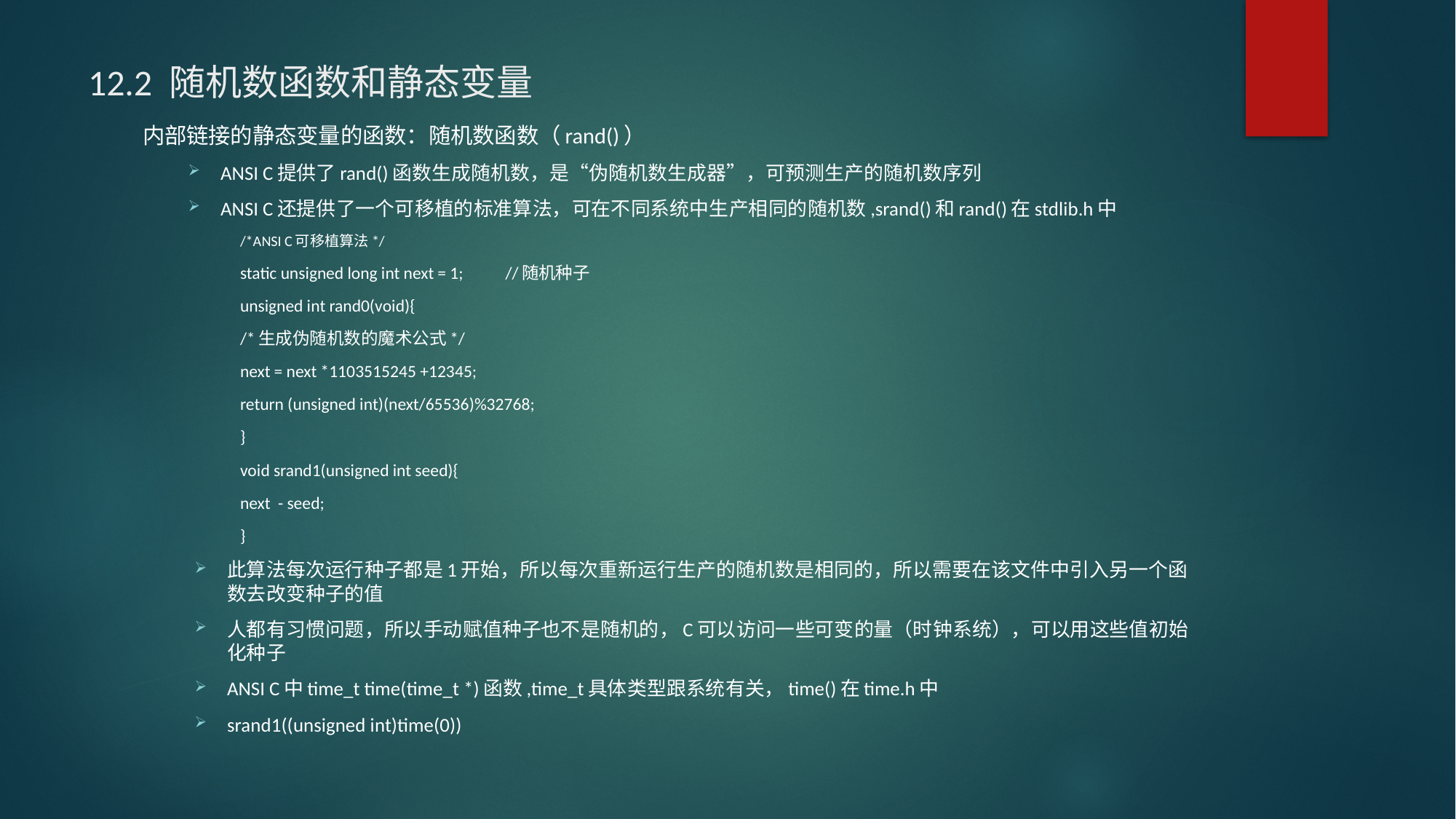

# 12.2 随机数函数和静态变量
内部链接的静态变量的函数：随机数函数（rand()）
ANSI C提供了rand()函数生成随机数，是“伪随机数生成器”，可预测生产的随机数序列
ANSI C还提供了一个可移植的标准算法，可在不同系统中生产相同的随机数,srand()和rand()在stdlib.h中
/*ANSI C可移植算法*/
static unsigned long int next = 1;		//随机种子
unsigned int rand0(void){
		/*生成伪随机数的魔术公式*/
		next = next *1103515245 +12345;
		return (unsigned int)(next/65536)%32768;
}
void srand1(unsigned int seed){
		next  - seed;
}
此算法每次运行种子都是1开始，所以每次重新运行生产的随机数是相同的，所以需要在该文件中引入另一个函数去改变种子的值
人都有习惯问题，所以手动赋值种子也不是随机的，C可以访问一些可变的量（时钟系统），可以用这些值初始化种子
ANSI C中time_t time(time_t *)函数,time_t具体类型跟系统有关，time()在time.h中
srand1((unsigned int)time(0))